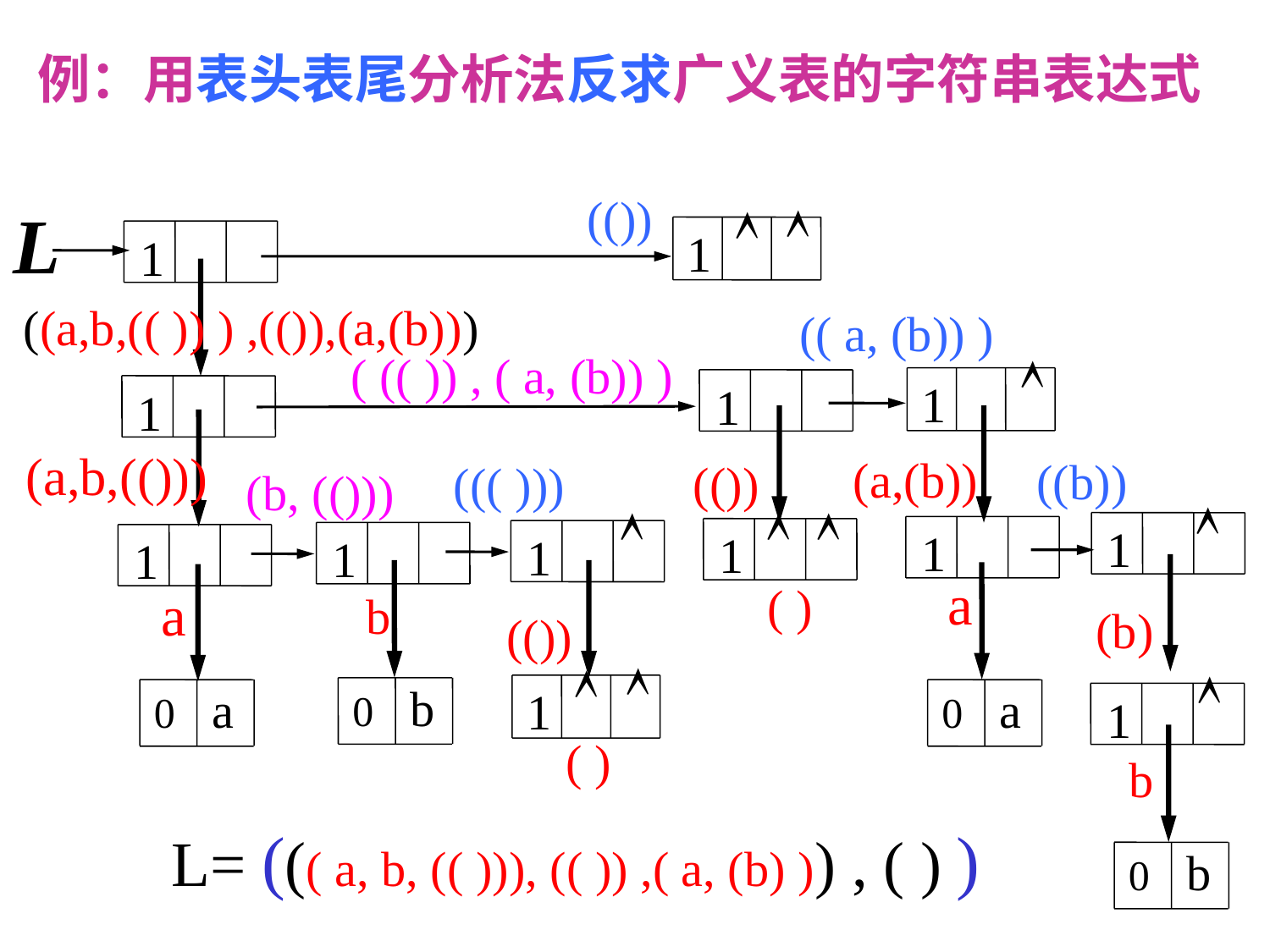

例：用表头表尾分析法反求广义表的字符串表达式
 (())
L
∧
1

∧
1

0   a

0   b

 ((a,b,(( )) ) ,(()),(a,(b)))
 (( a, (b)) )
( (( )) , ( a, (b)) )
∧
1

1

1

 (a,(b))
 ((b))
 (())
 ((( )))
 (a,b,(()))
 (b, (()))
∧
∧
∧
∧
1

1

1

1

1

1

 ( )
 a
 b
 a
 (b)
 (())
∧
1

∧
∧
0   b

0   a

1

 ( )
 b
 L= ((( a, b, (( ))), (( )) ,( a, (b) )) , ( ) )